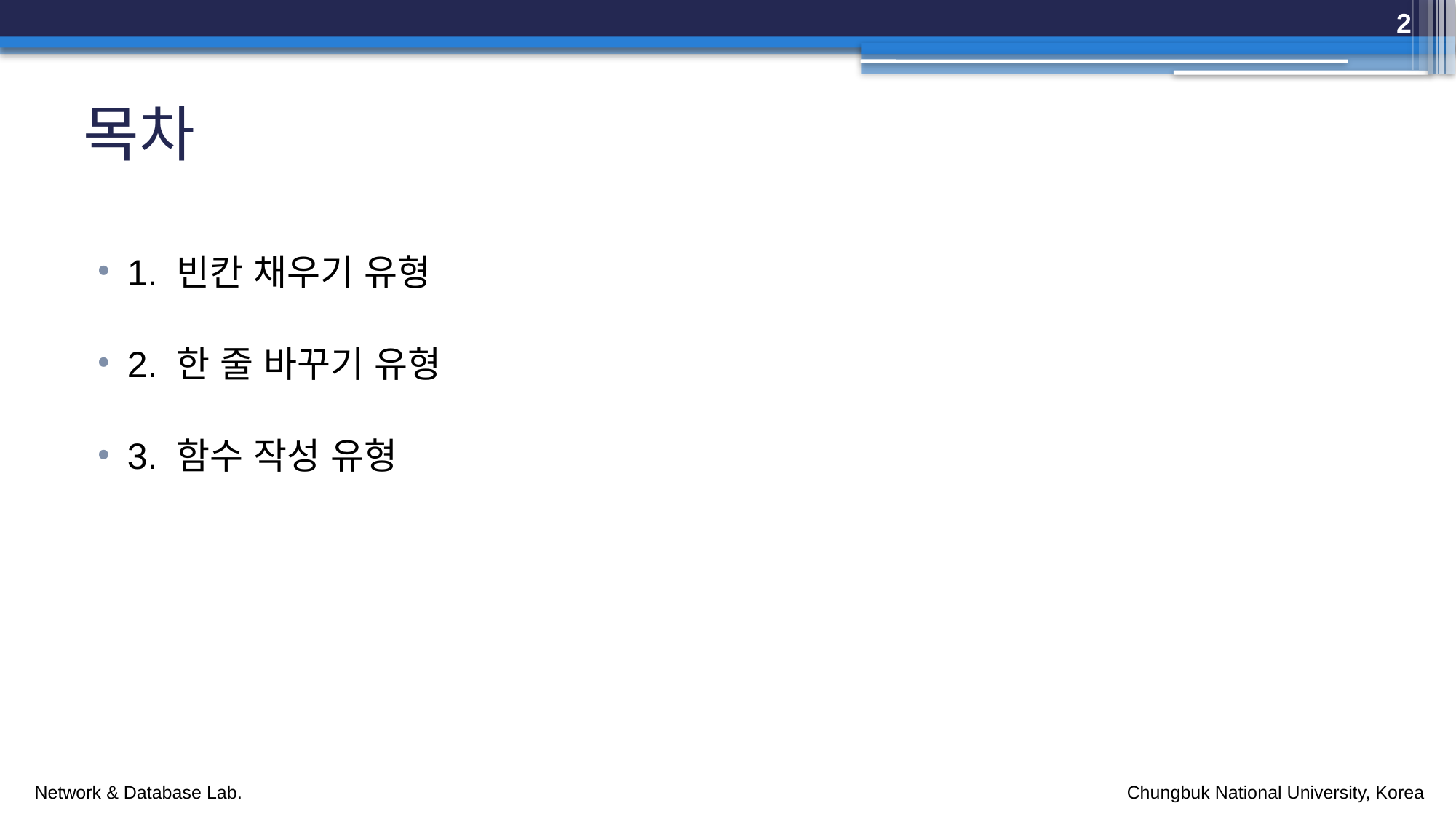

2
# 목차
1. 빈칸 채우기 유형
2. 한 줄 바꾸기 유형
3. 함수 작성 유형